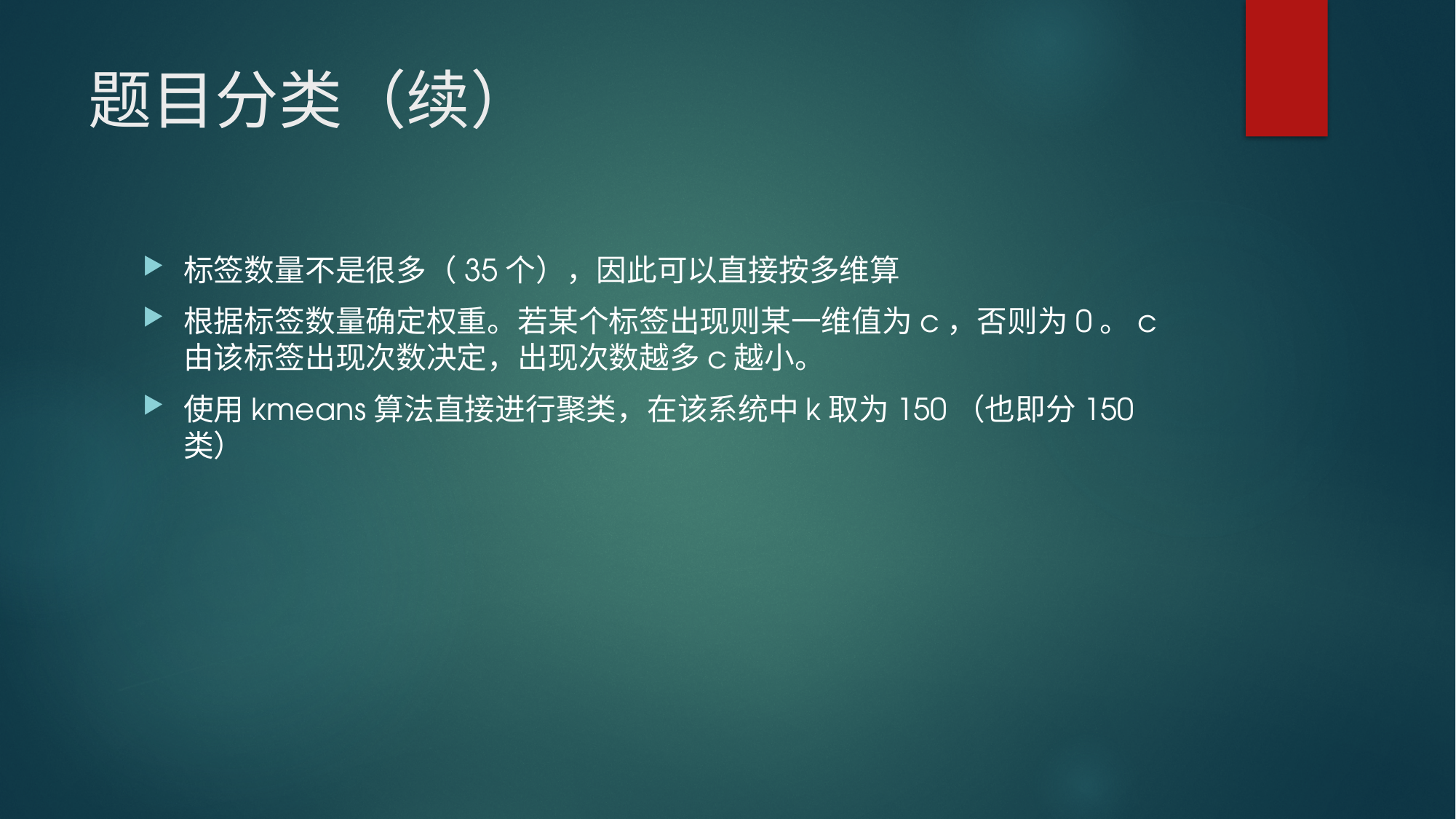

# 题目分类（续）
标签数量不是很多（35个），因此可以直接按多维算
根据标签数量确定权重。若某个标签出现则某一维值为c，否则为0。c由该标签出现次数决定，出现次数越多c越小。
使用kmeans算法直接进行聚类，在该系统中k取为150（也即分150类）